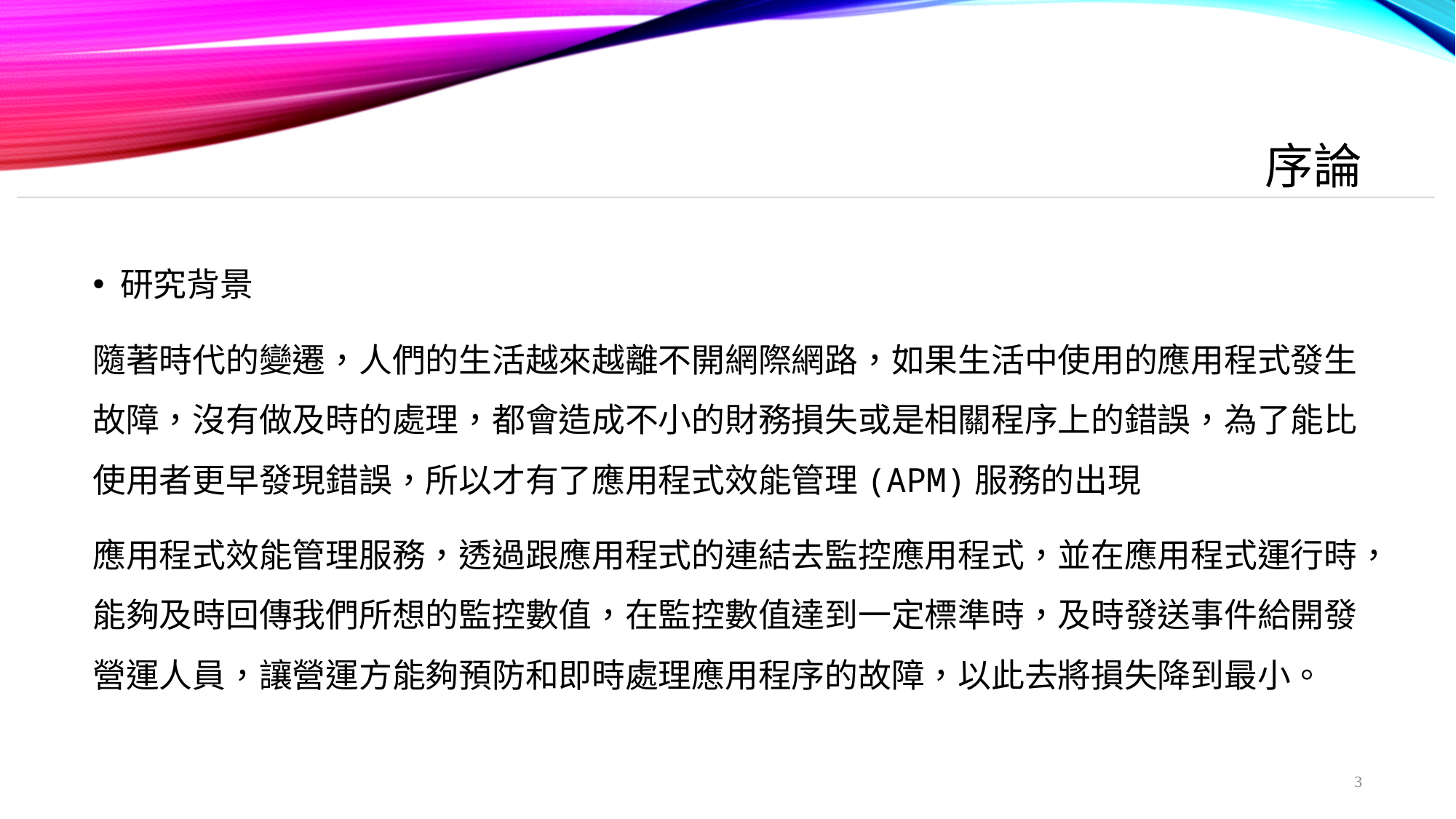

# 序論
研究背景
隨著時代的變遷，人們的生活越來越離不開網際網路，如果生活中使用的應用程式發生故障，沒有做及時的處理，都會造成不小的財務損失或是相關程序上的錯誤，為了能比使用者更早發現錯誤，所以才有了應用程式效能管理(APM)服務的出現
應用程式效能管理服務，透過跟應用程式的連結去監控應用程式，並在應用程式運行時，能夠及時回傳我們所想的監控數值，在監控數值達到一定標準時，及時發送事件給開發營運人員，讓營運方能夠預防和即時處理應用程序的故障，以此去將損失降到最小。
3